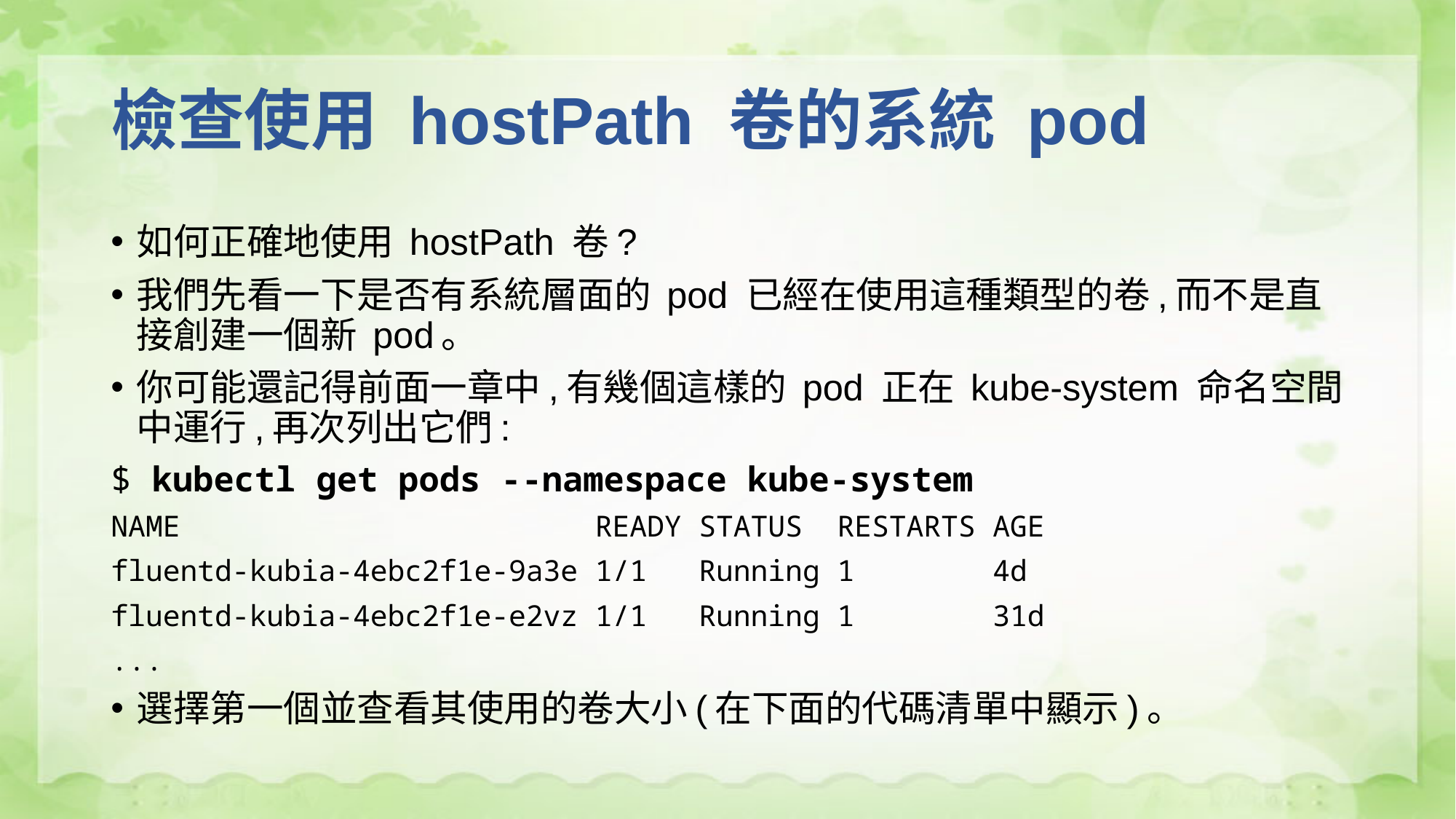

# 檢查使用 hostPath 卷的系統 pod
如何正確地使用 hostPath 卷?
我們先看一下是否有系統層面的 pod 已經在使用這種類型的卷,而不是直接創建一個新 pod。
你可能還記得前面一章中,有幾個這樣的 pod 正在 kube-system 命名空間中運行,再次列出它們:
$ kubectl get pods --namespace kube-system
NAME                        READY STATUS  RESTARTS AGE
fluentd-kubia-4ebc2f1e-9a3e 1/1   Running 1        4d
fluentd-kubia-4ebc2f1e-e2vz 1/1   Running 1        31d
...
選擇第一個並查看其使用的卷大小(在下面的代碼清單中顯示)。